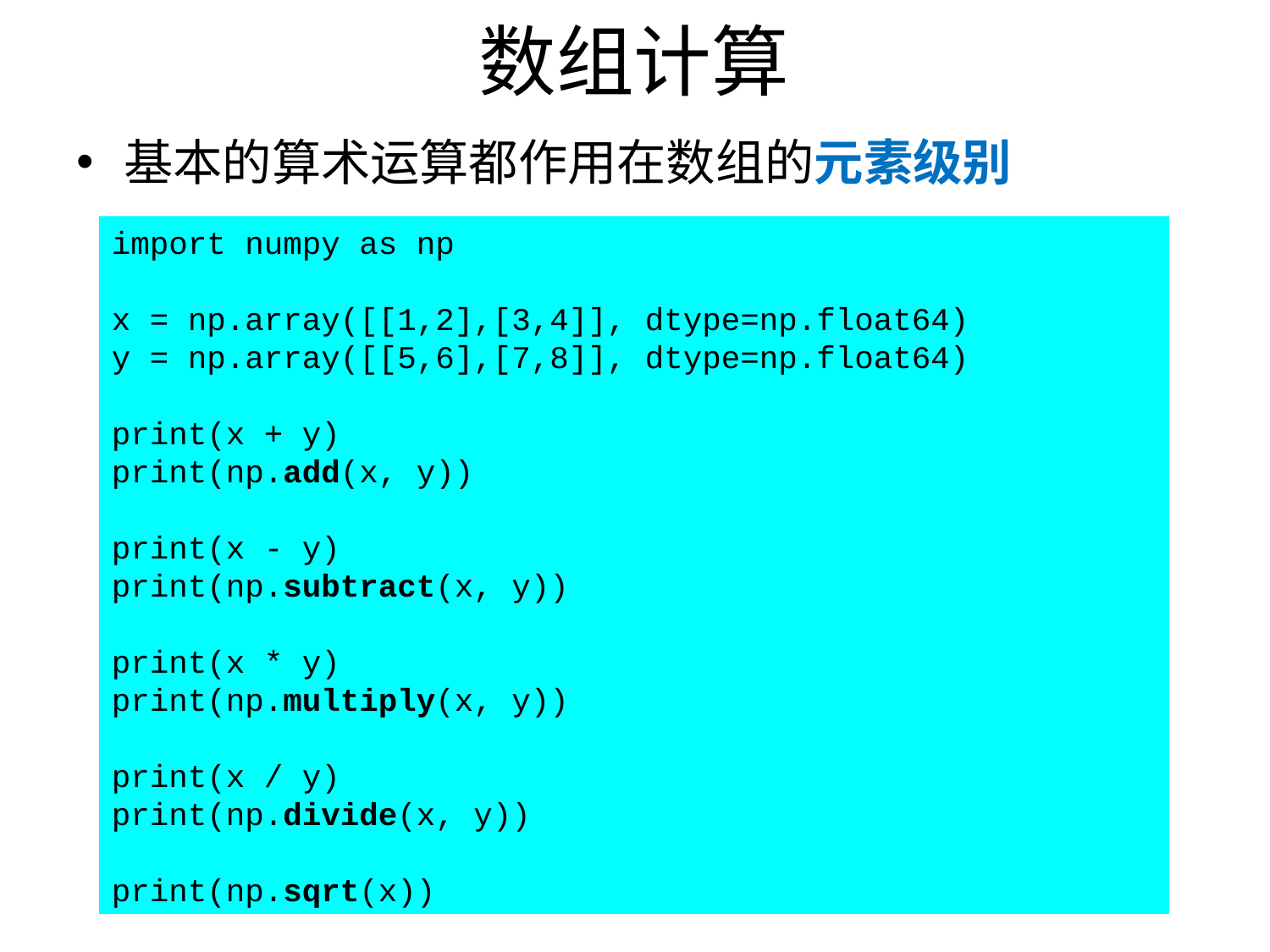

# 数组计算
基本的算术运算都作用在数组的元素级别
import numpy as np

x = np.array([[1,2],[3,4]], dtype=np.float64)
y = np.array([[5,6],[7,8]], dtype=np.float64)

print(x + y)
print(np.add(x, y))

print(x - y)
print(np.subtract(x, y))

print(x * y)
print(np.multiply(x, y))

print(x / y)
print(np.divide(x, y))

print(np.sqrt(x))